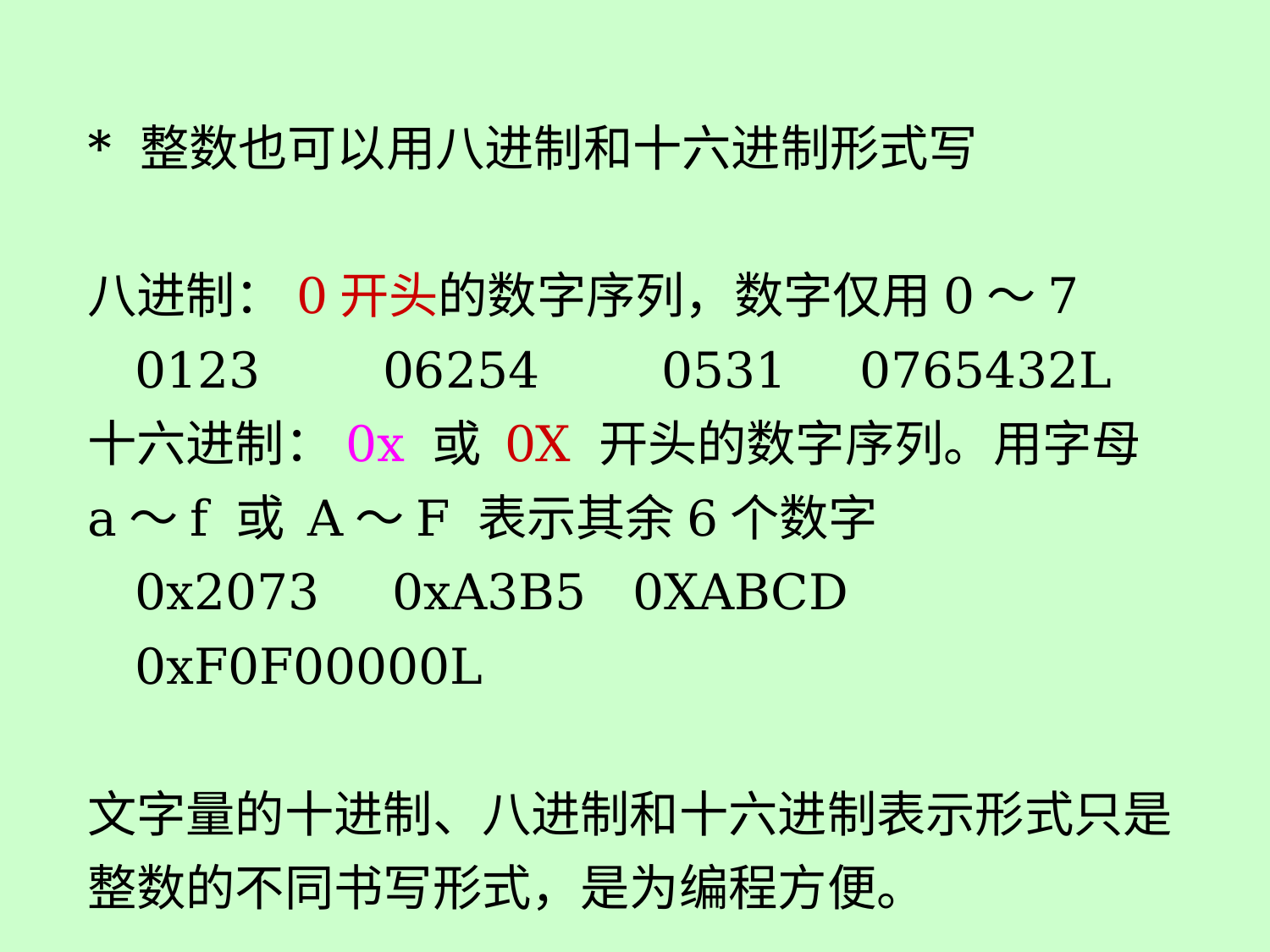

* 整数也可以用八进制和十六进制形式写

八进制：0开头的数字序列，数字仅用0～7
	0123　　06254　　0531　0765432L
十六进制：0x 或 0X 开头的数字序列。用字母 a～f 或 A～F 表示其余6个数字
	0x2073　0xA3B5   0XABCD   0xF0F00000L

文字量的十进制、八进制和十六进制表示形式只是整数的不同书写形式，是为编程方便。
13